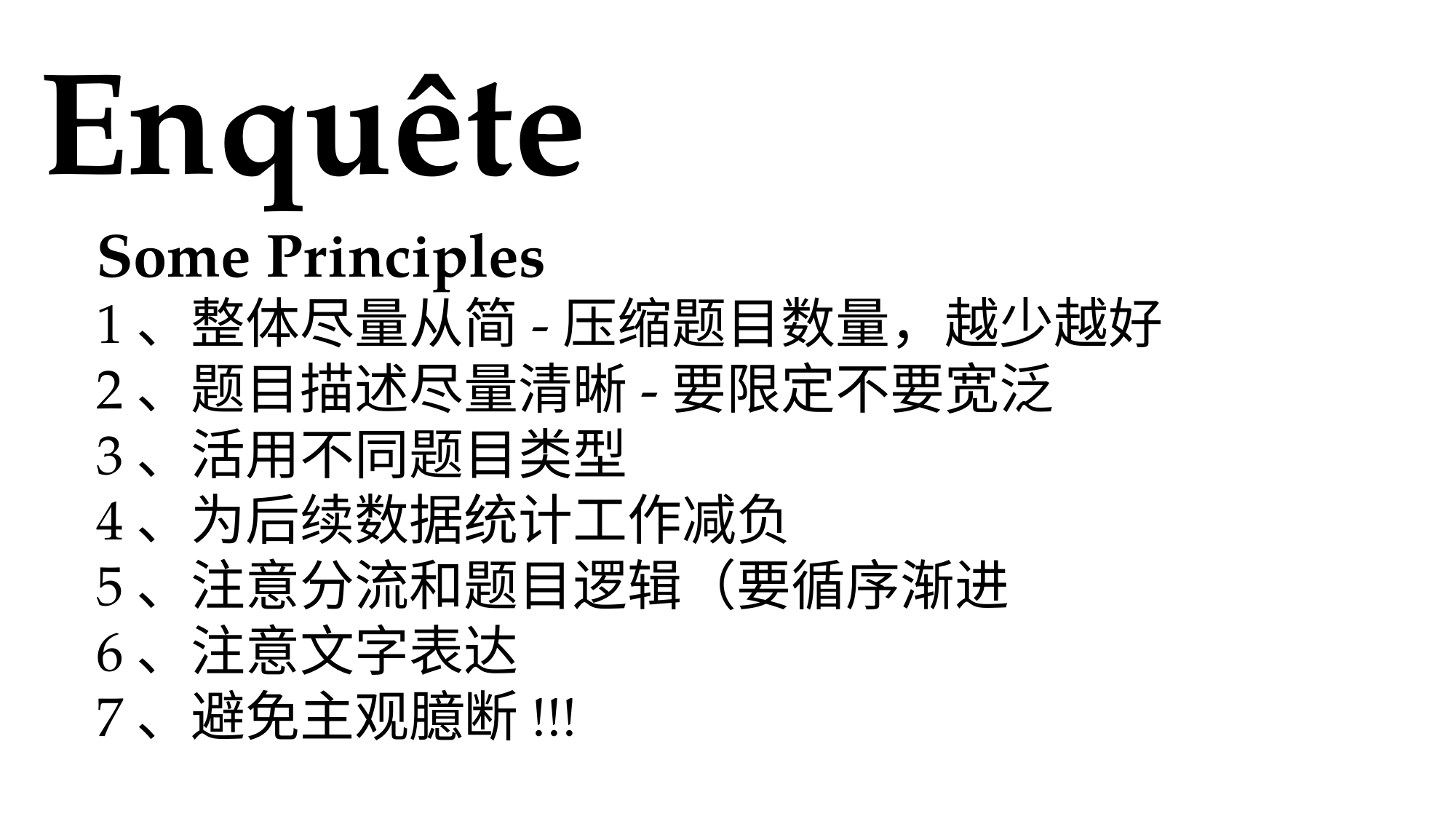

Enquête
Some Principles
1、整体尽量从简-压缩题目数量，越少越好
2、题目描述尽量清晰-要限定不要宽泛
3、活用不同题目类型
4、为后续数据统计工作减负
5、注意分流和题目逻辑（要循序渐进
6、注意文字表达
7、避免主观臆断!!!